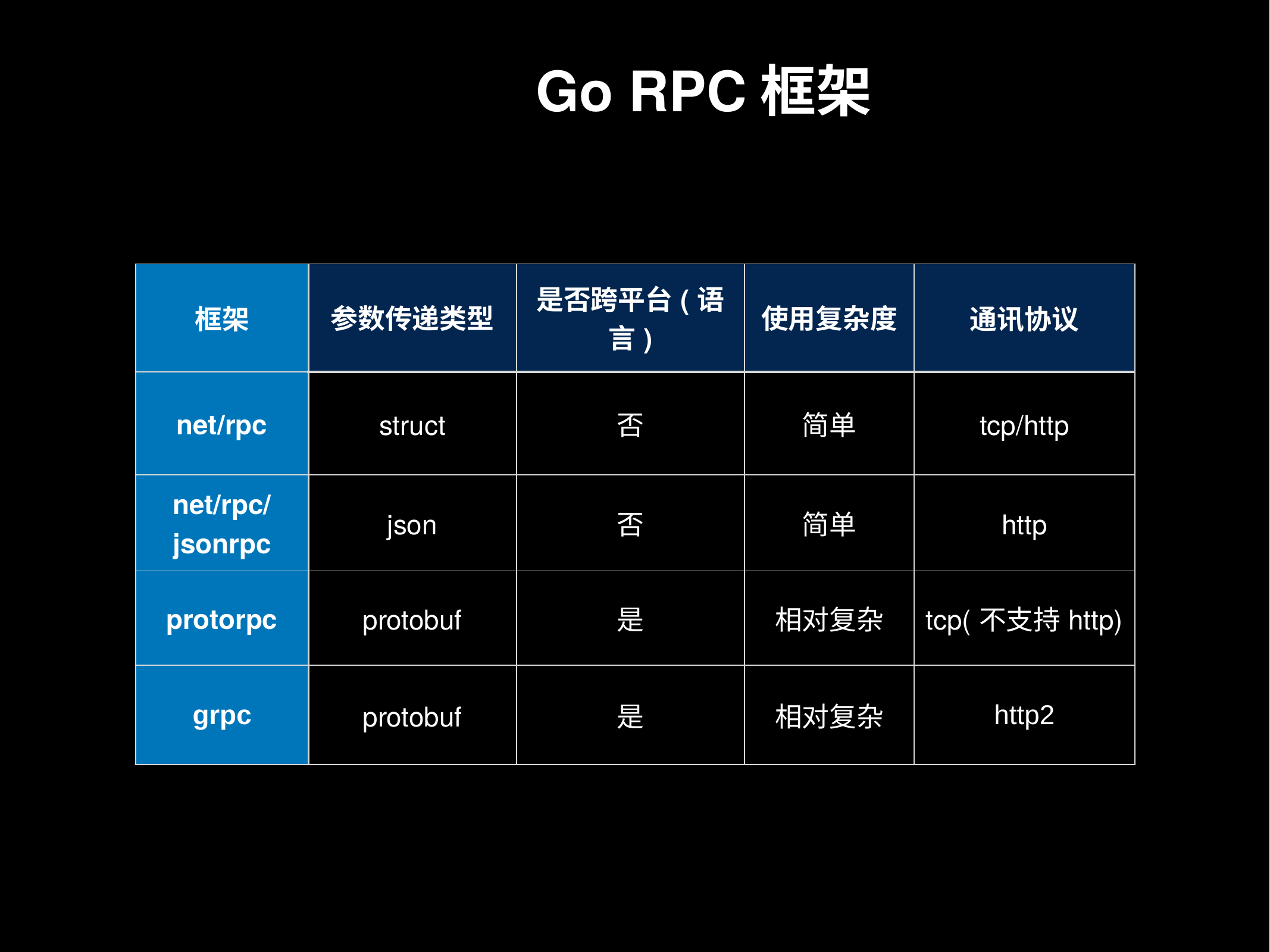

Go RPC框架
| 框架 | 参数传递类型 | 是否跨平台(语言) | 使用复杂度 | 通讯协议 |
| --- | --- | --- | --- | --- |
| net/rpc | struct | 否 | 简单 | tcp/http |
| net/rpc/jsonrpc | json | 否 | 简单 | http |
| protorpc | protobuf | 是 | 相对复杂 | tcp(不支持http) |
| grpc | protobuf | 是 | 相对复杂 | http2 |